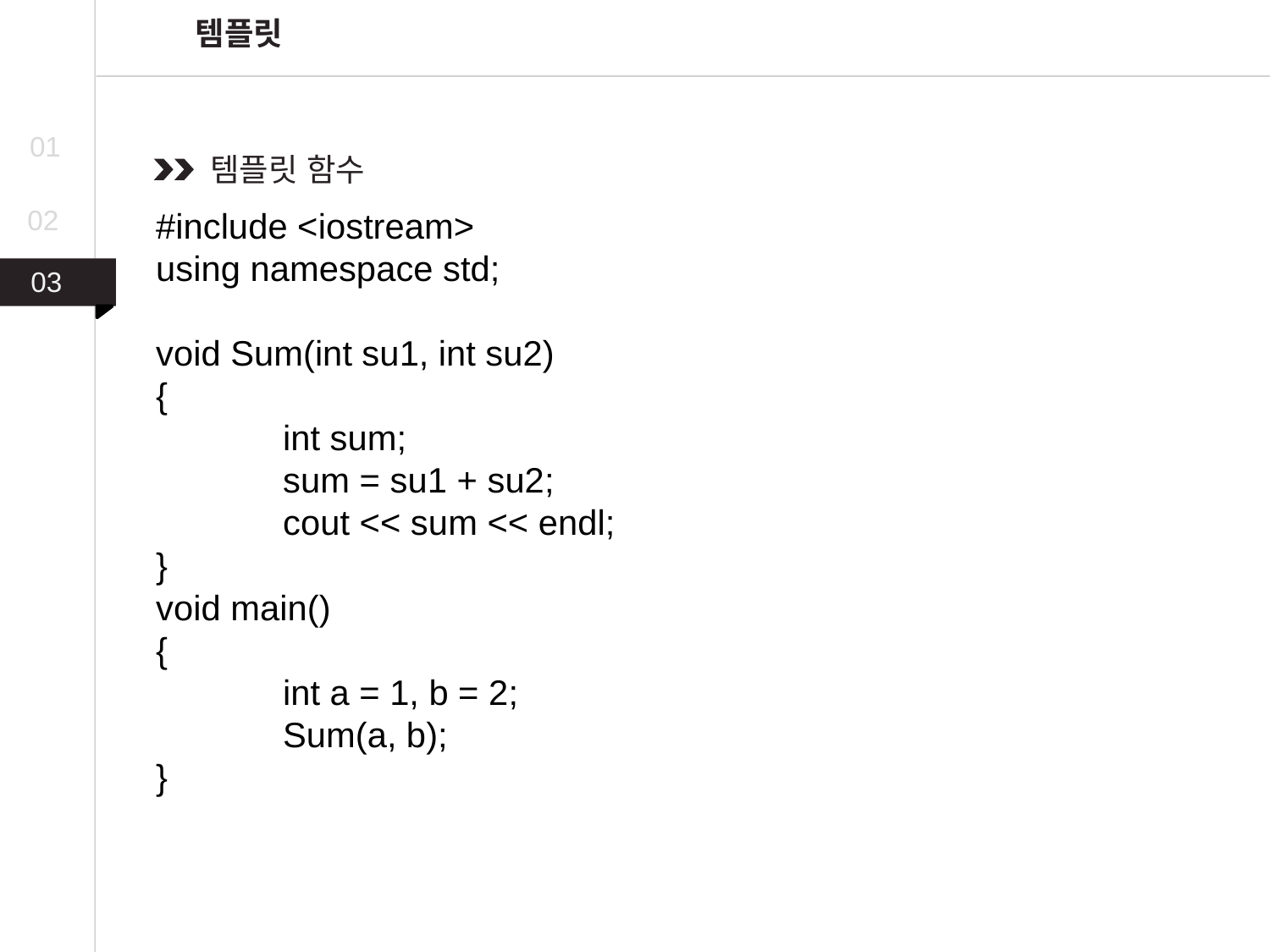

템플릿
01
템플릿 함수

02
#include <iostream>
using namespace std;

void Sum(int su1, int su2)
{
	int sum;
	sum = su1 + su2;
	cout << sum << endl;
}
void main()
{
	int a = 1, b = 2;
	Sum(a, b);
}
03

03
02